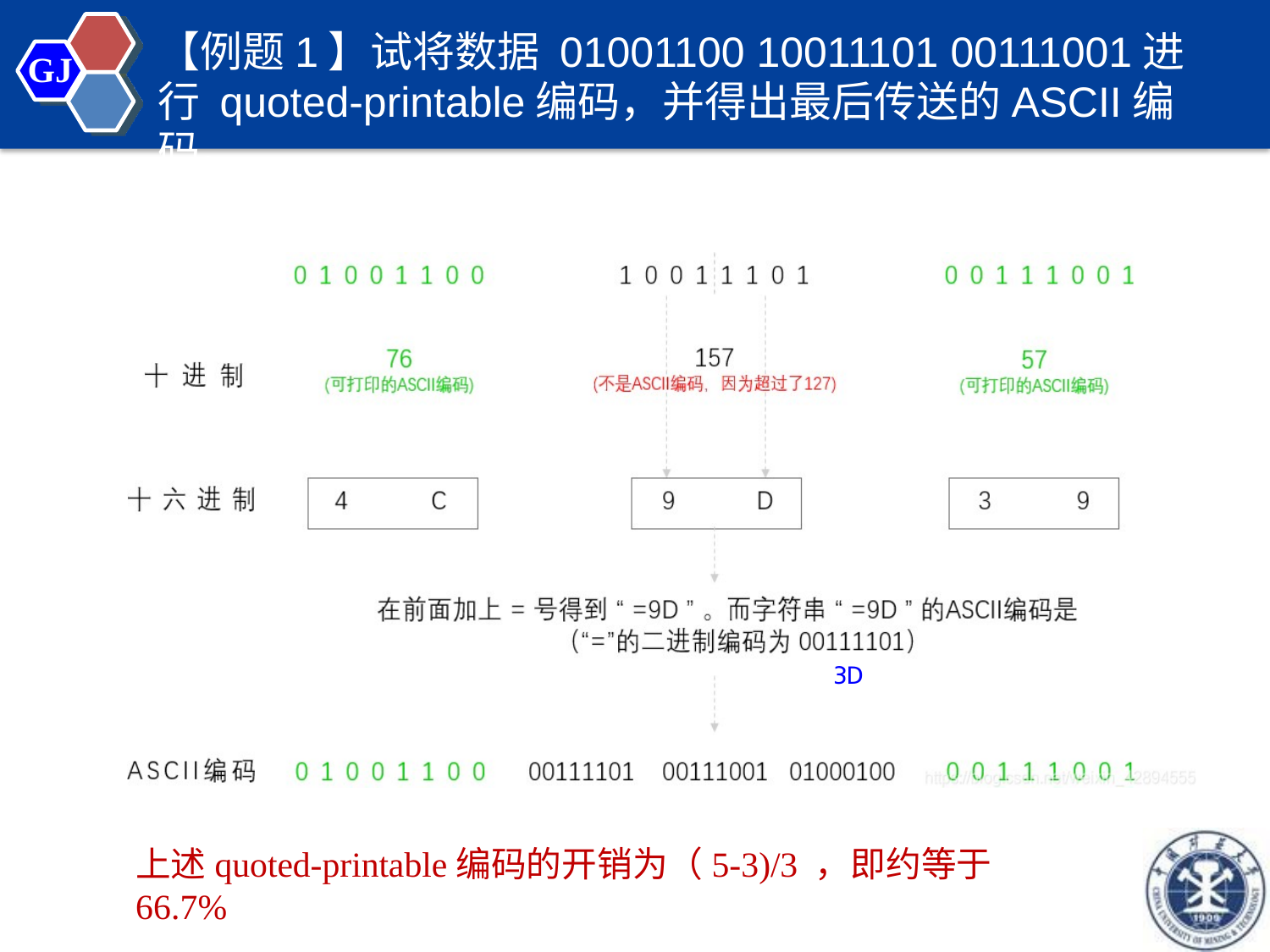

# 【例题1】试将数据 01001100 10011101 00111001进行 quoted-printable编码，并得出最后传送的ASCII编码。
GJ

3D
上述quoted-printable编码的开销为（5-3)/3 ，即约等于66.7%